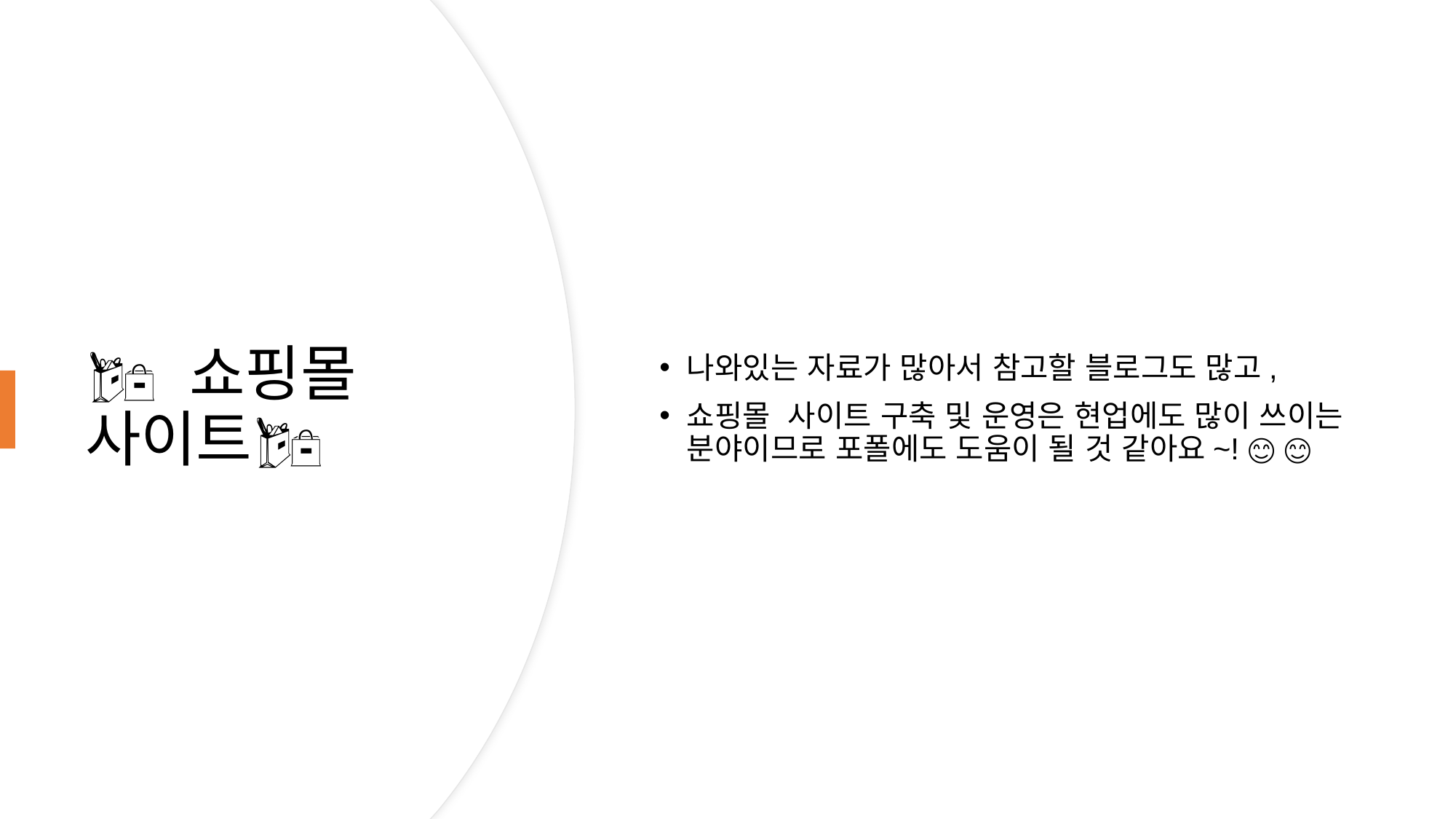

나와있는 자료가 많아서 참고할 블로그도 많고,
쇼핑몰  사이트 구축 및 운영은 현업에도 많이 쓰이는 분야이므로 포폴에도 도움이 될 것 같아요~! 😊 😊
# 🛍 쇼핑몰 사이트🛍